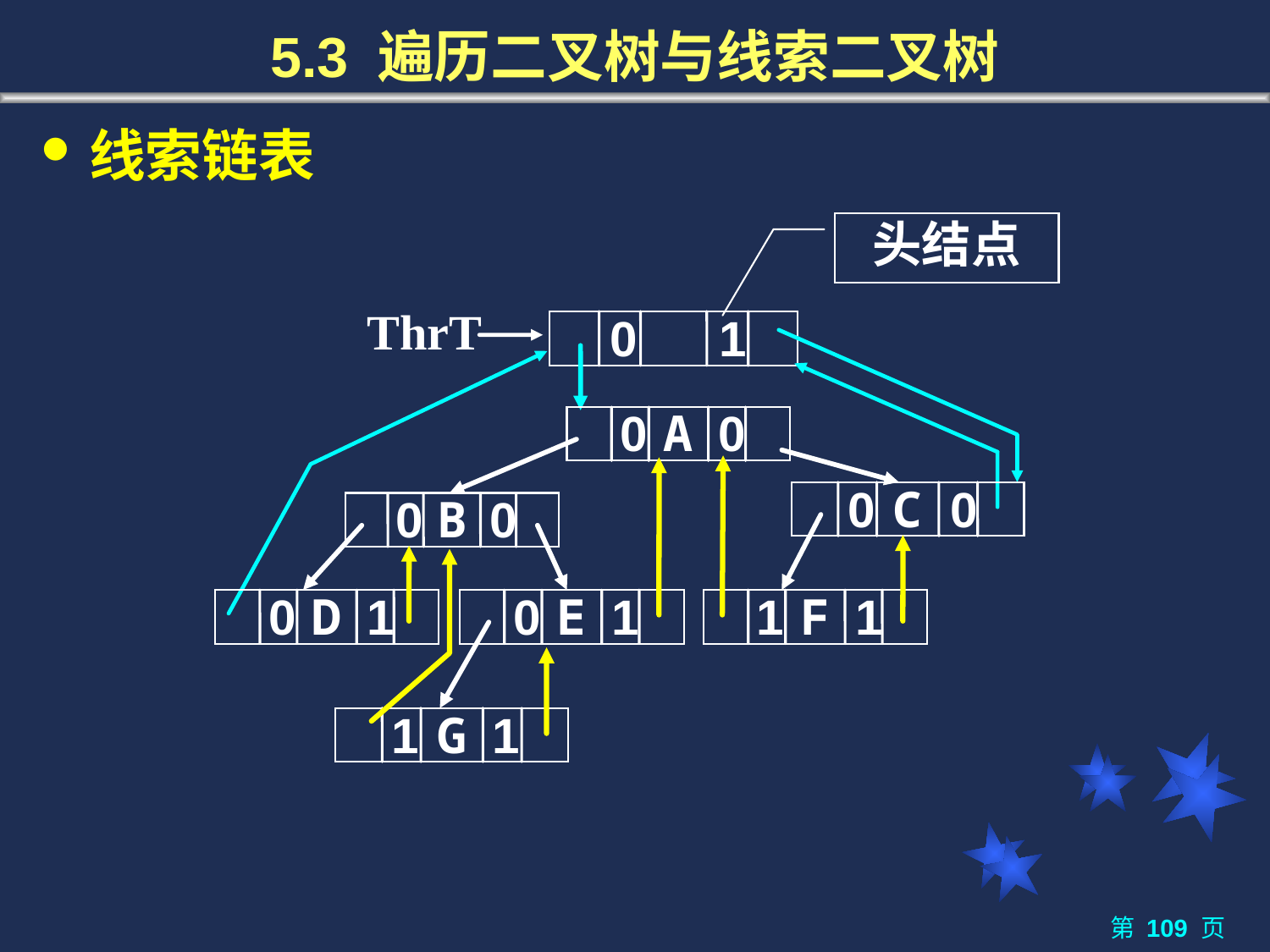

# 5.3 遍历二叉树与线索二叉树
线索链表
头结点
 ThrT

0
1

0
A
0

0
C
0
0
B
0

0
D
1
0
E
1
1
F
1

1
G
1

第 109 页